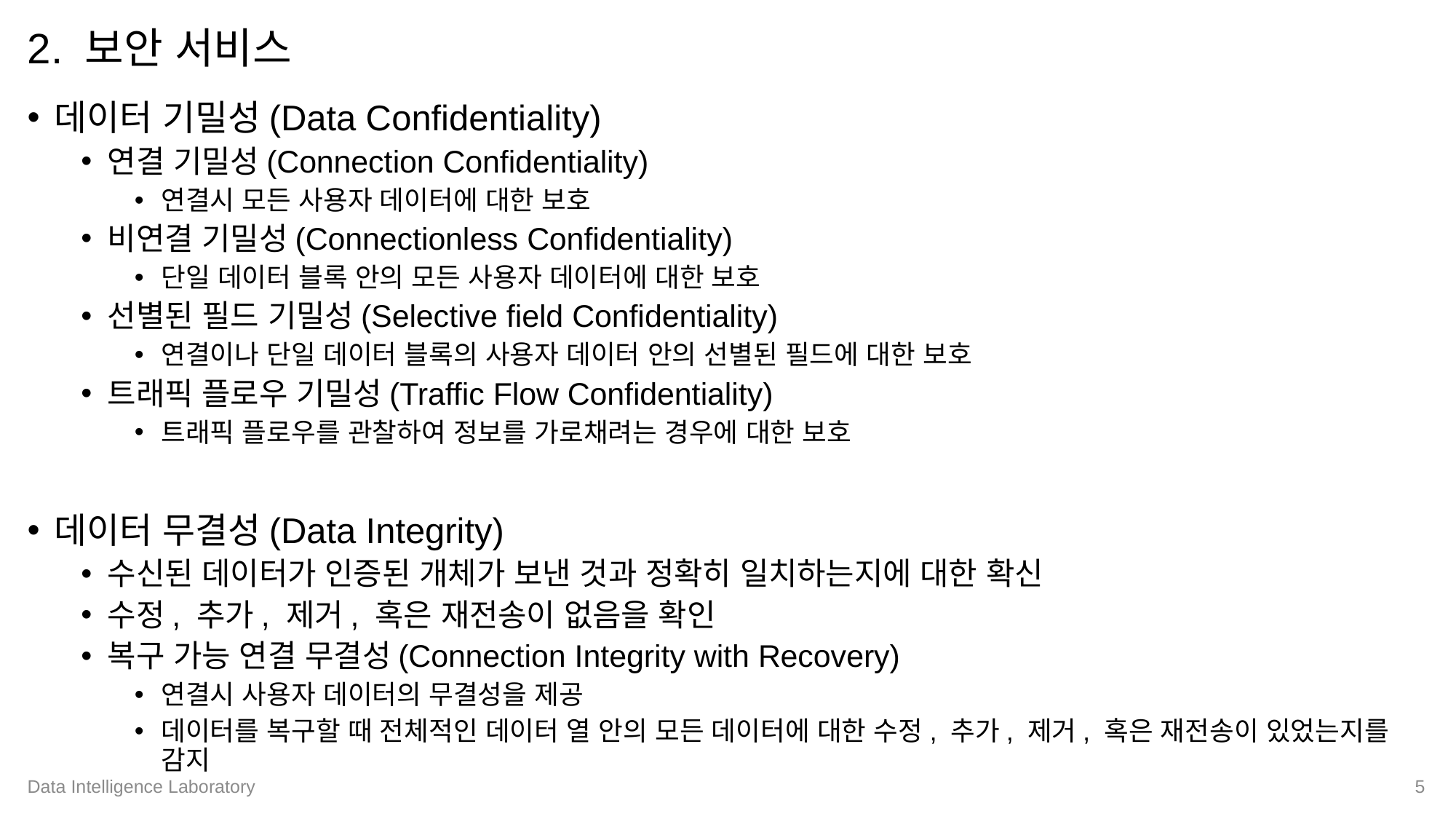

# 2. 보안 서비스
데이터 기밀성(Data Confidentiality)
연결 기밀성(Connection Confidentiality)
연결시 모든 사용자 데이터에 대한 보호
비연결 기밀성(Connectionless Confidentiality)
단일 데이터 블록 안의 모든 사용자 데이터에 대한 보호
선별된 필드 기밀성(Selective field Confidentiality)
연결이나 단일 데이터 블록의 사용자 데이터 안의 선별된 필드에 대한 보호
트래픽 플로우 기밀성(Traffic Flow Confidentiality)
트래픽 플로우를 관찰하여 정보를 가로채려는 경우에 대한 보호

데이터 무결성(Data Integrity)
수신된 데이터가 인증된 개체가 보낸 것과 정확히 일치하는지에 대한 확신
수정, 추가, 제거, 혹은 재전송이 없음을 확인
복구 가능 연결 무결성(Connection Integrity with Recovery)
연결시 사용자 데이터의 무결성을 제공
데이터를 복구할 때 전체적인 데이터 열 안의 모든 데이터에 대한 수정, 추가, 제거, 혹은 재전송이 있었는지를 감지
Data Intelligence Laboratory
5